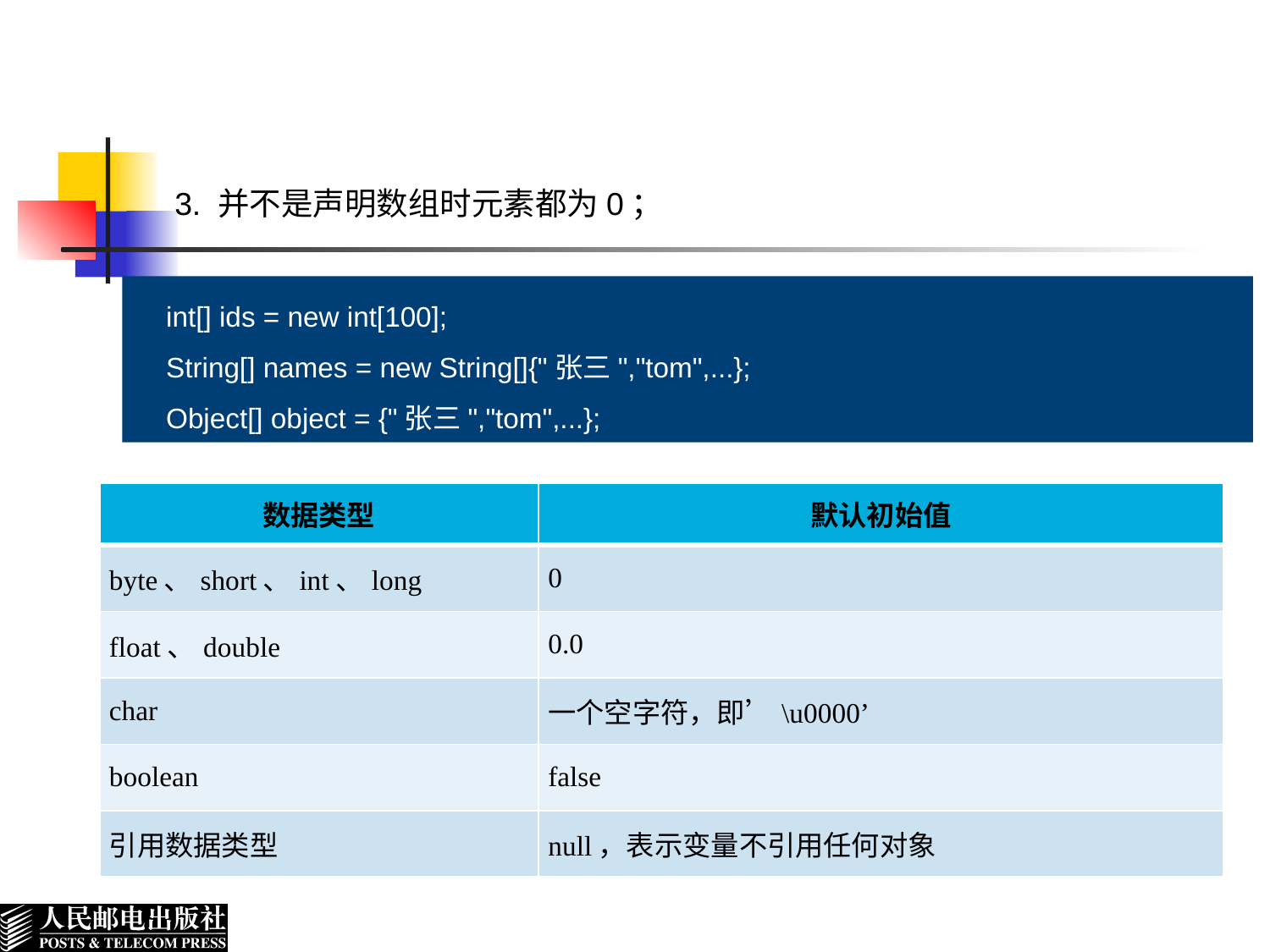

3. 并不是声明数组时元素都为0；
    int[] ids = new int[100];
    String[] names = new String[]{"张三","tom",...};
    Object[] object = {"张三","tom",...};
| 数据类型 | 默认初始值 |
| --- | --- |
| byte、short、int、long | 0 |
| float、double | 0.0 |
| char | 一个空字符，即’\u0000’ |
| boolean | false |
| 引用数据类型 | null，表示变量不引用任何对象 |